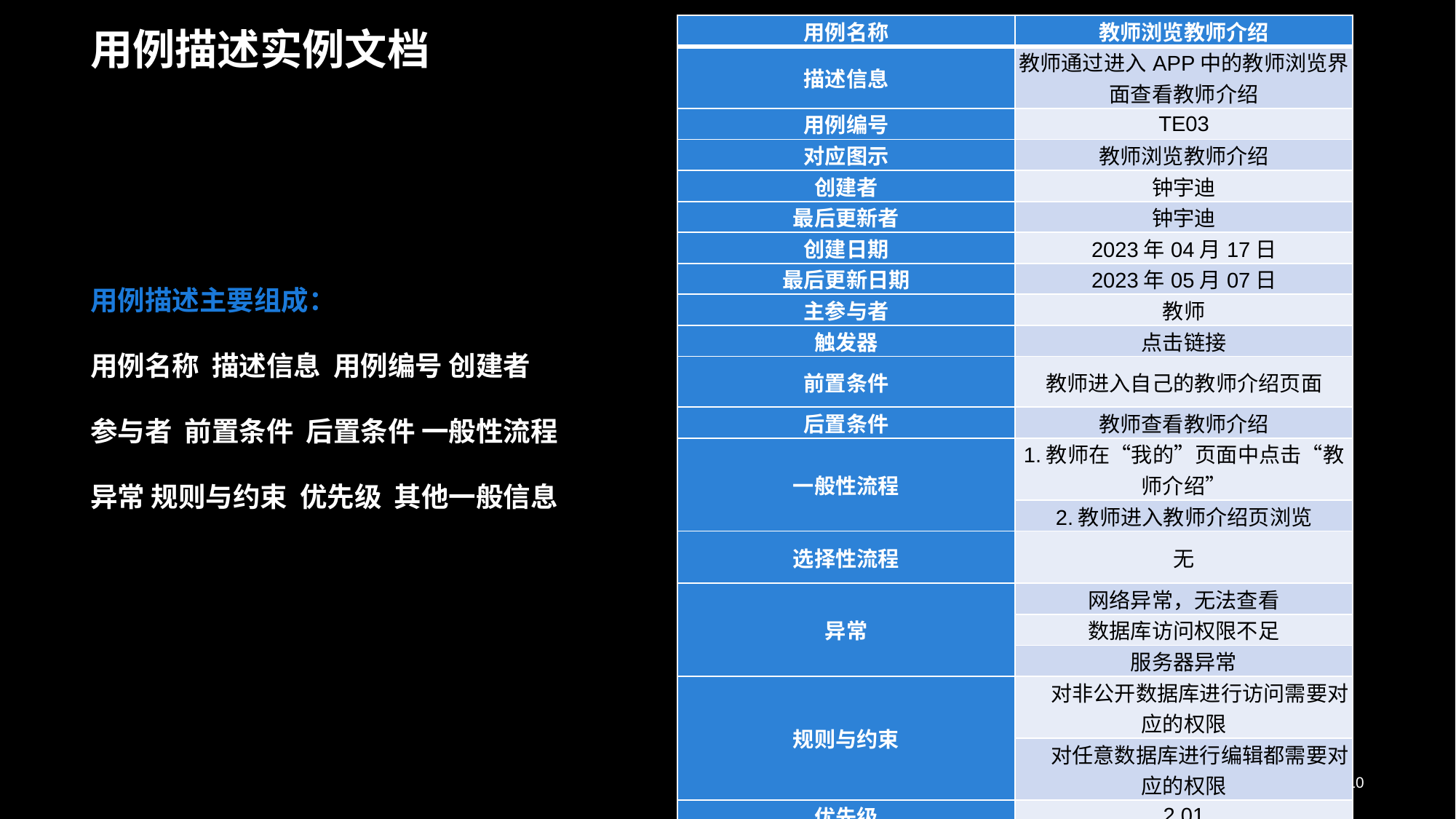

| 用例名称 | 教师浏览教师介绍 |
| --- | --- |
| 描述信息 | 教师通过进入APP中的教师浏览界面查看教师介绍 |
| 用例编号 | TE03 |
| 对应图示 | 教师浏览教师介绍 |
| 创建者 | 钟宇迪 |
| 最后更新者 | 钟宇迪 |
| 创建日期 | 2023年04月17日 |
| 最后更新日期 | 2023年05月07日 |
| 主参与者 | 教师 |
| 触发器 | 点击链接 |
| 前置条件 | 教师进入自己的教师介绍页面 |
| 后置条件 | 教师查看教师介绍 |
| 一般性流程 | 1.教师在“我的”页面中点击“教师介绍” |
|  | 2.教师进入教师介绍页浏览 |
| 选择性流程 | 无 |
| 异常 | 网络异常，无法查看 |
|  | 数据库访问权限不足 |
|  | 服务器异常 |
| 规则与约束 | 对非公开数据库进行访问需要对应的权限 |
|  | 对任意数据库进行编辑都需要对应的权限 |
| 优先级 | 2.01 |
| 使用频率 | 暂无 |
| 其他信息 | 暂无 |
| 输入 | 鼠标点击“教师介绍” |
| 输出 | APP存储的教师介绍 |
# 用例描述实例文档
用例描述主要组成：

用例名称  描述信息  用例编号 创建者

参与者  前置条件  后置条件 一般性流程

异常 规则与约束  优先级  其他一般信息
10